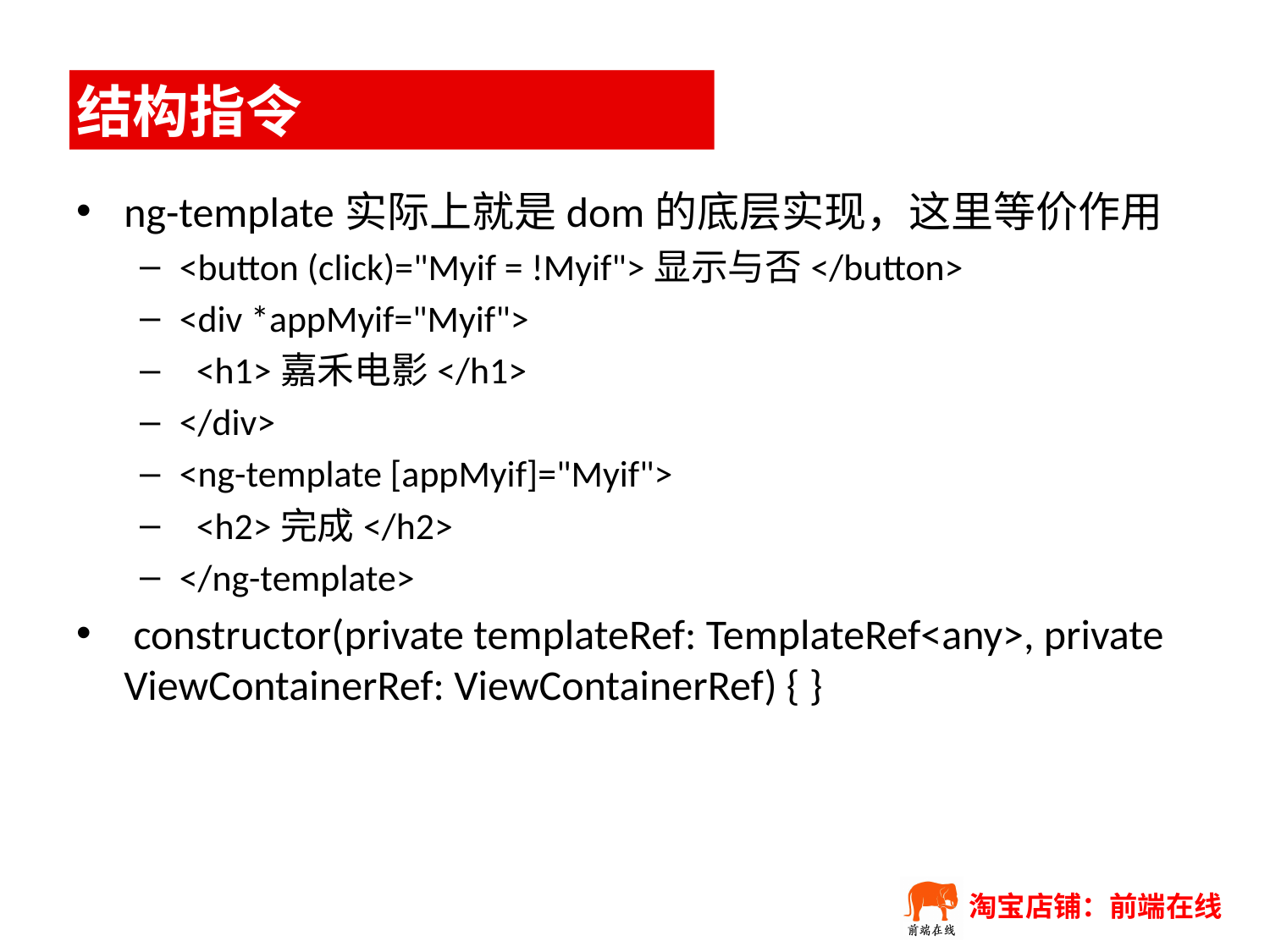

# 结构指令
ng-template实际上就是dom的底层实现，这里等价作用
<button (click)="Myif = !Myif">显示与否</button>
<div *appMyif="Myif">
  <h1>嘉禾电影</h1>
</div>
<ng-template [appMyif]="Myif">
  <h2>完成</h2>
</ng-template>
 constructor(private templateRef: TemplateRef<any>, private ViewContainerRef: ViewContainerRef) { }